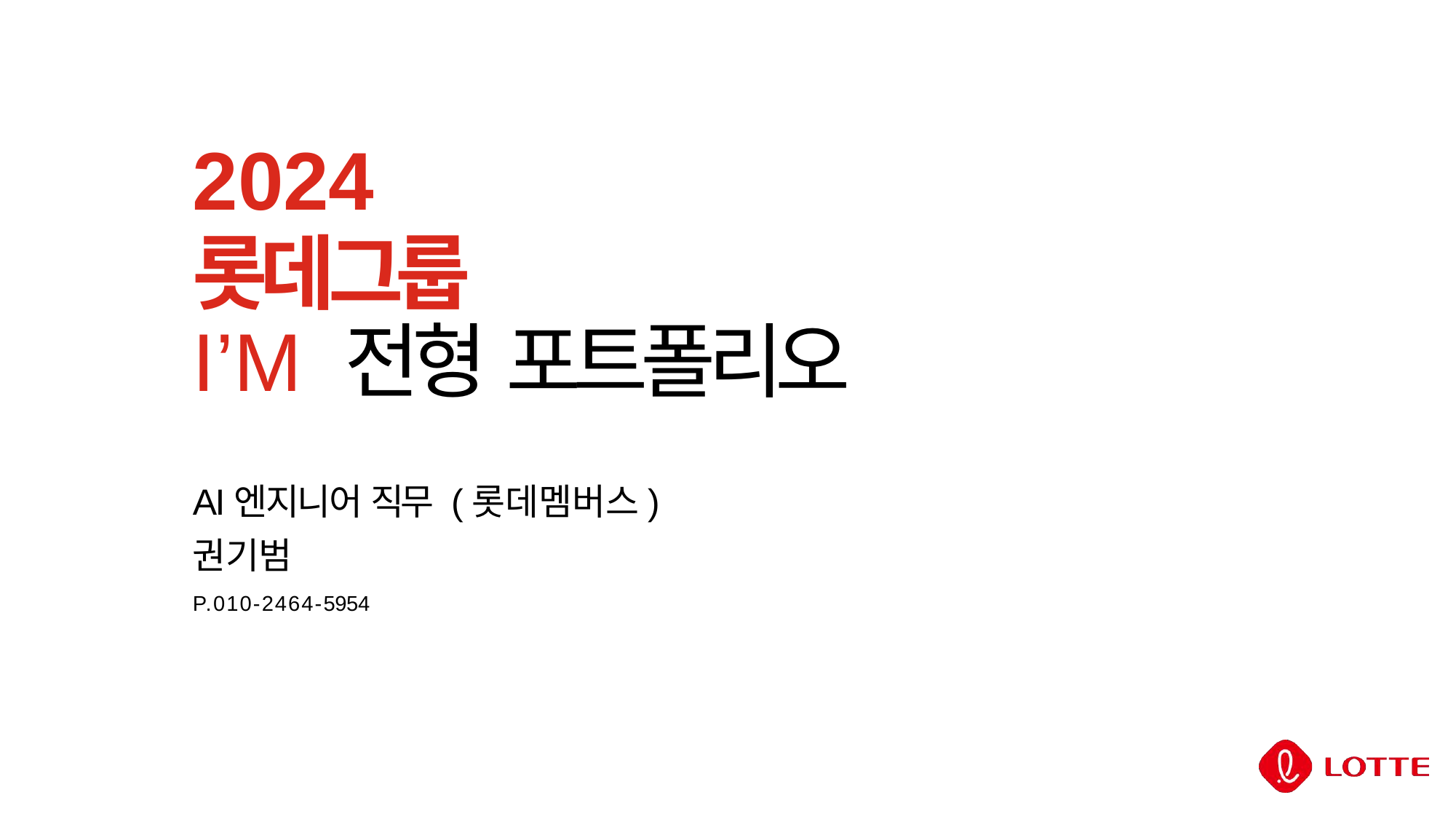

# 2024
롯데그룹
I’M 전형 포트폴리오
AI엔지니어 직무 (롯데멤버스)
권기범
P.010-2464-5954